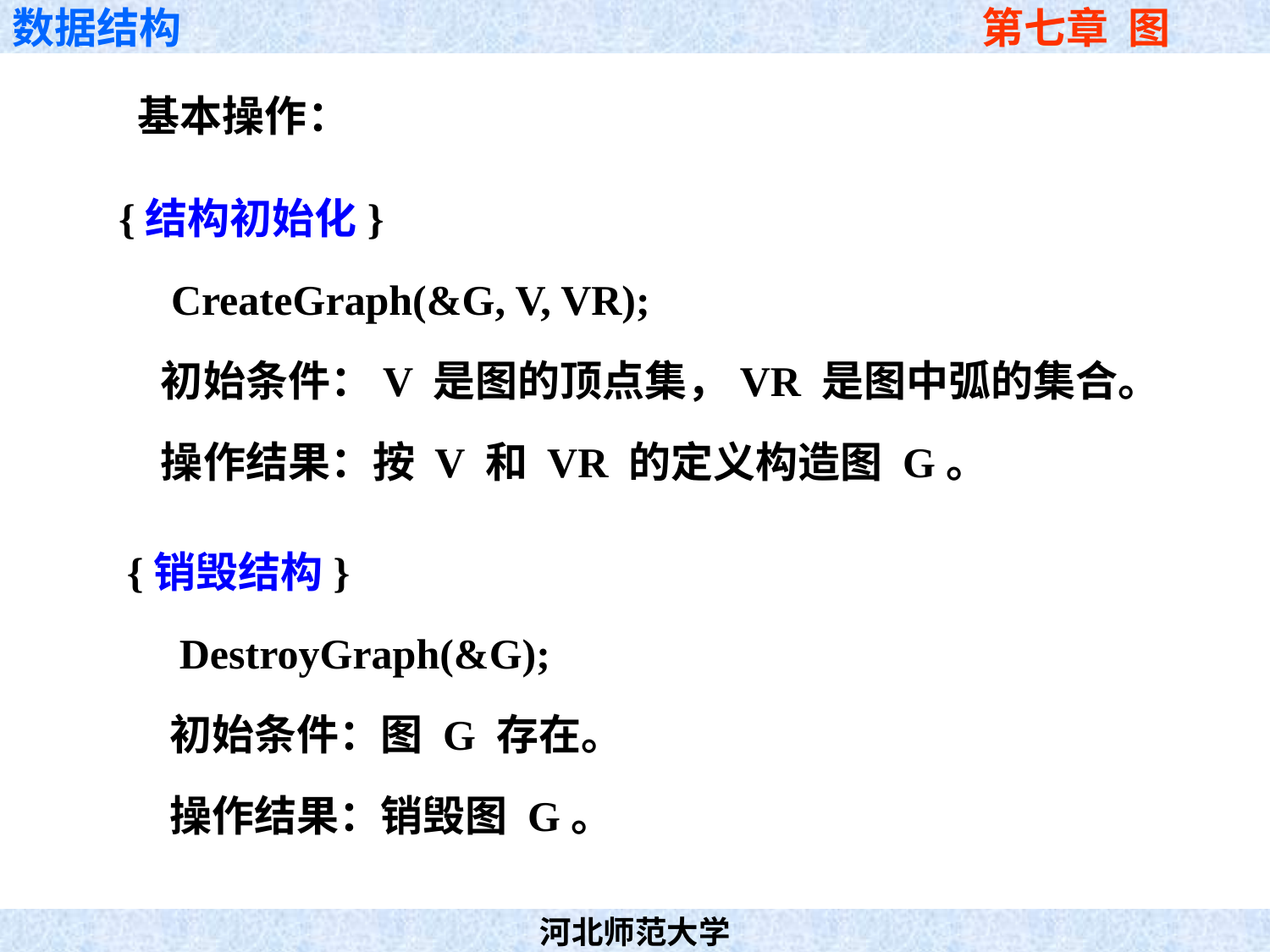

基本操作：
{结构初始化}
　CreateGraph(&G, V, VR);
　初始条件：V 是图的顶点集，VR 是图中弧的集合。
　操作结果：按 V 和 VR 的定义构造图 G。
{销毁结构}
　DestroyGraph(&G);
　初始条件：图 G 存在。
　操作结果：销毁图 G。